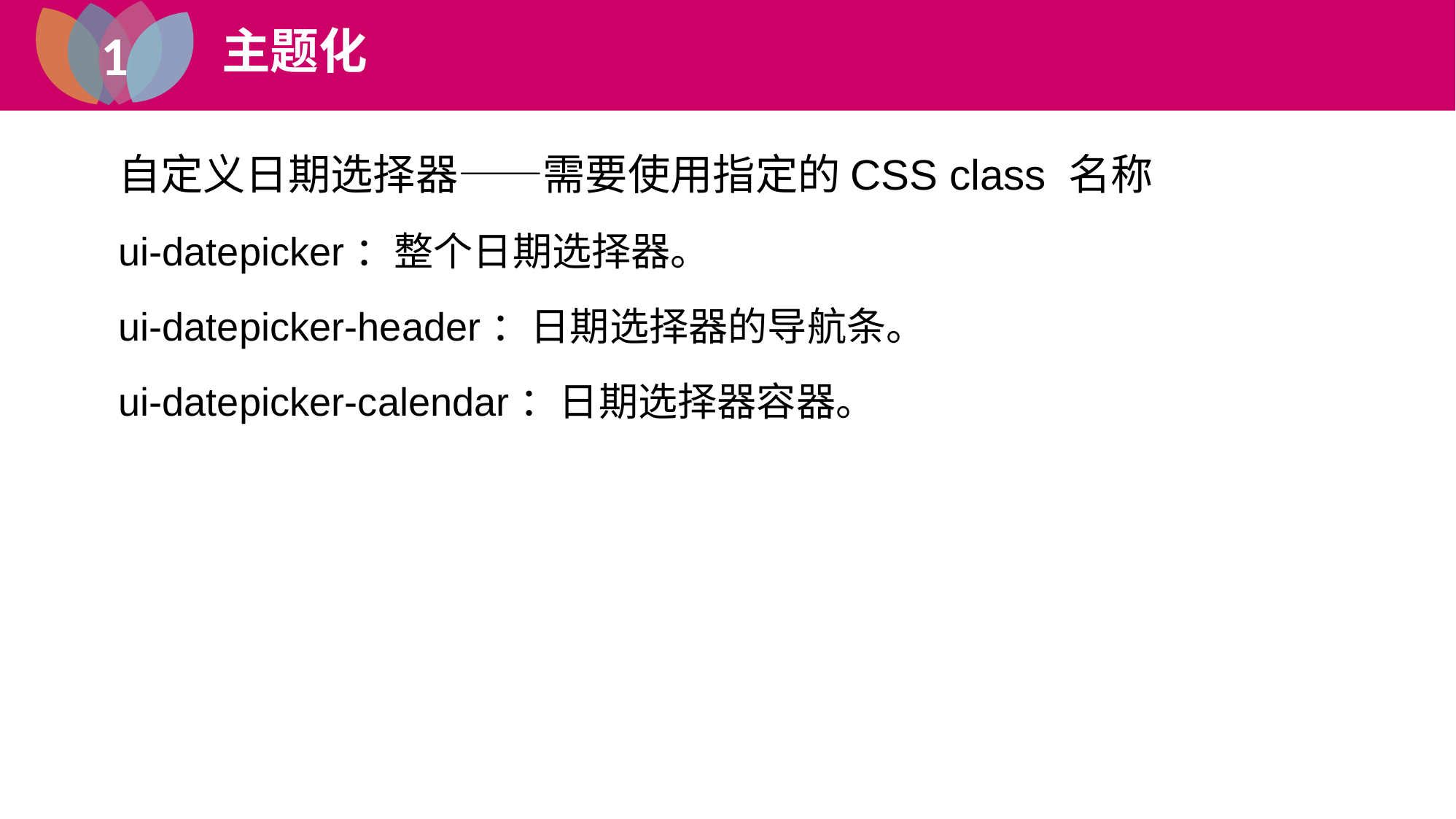

1
主题化
2
自定义日期选择器——需要使用指定的CSS class 名称
ui-datepicker：整个日期选择器。
ui-datepicker-header：日期选择器的导航条。
ui-datepicker-calendar：日期选择器容器。